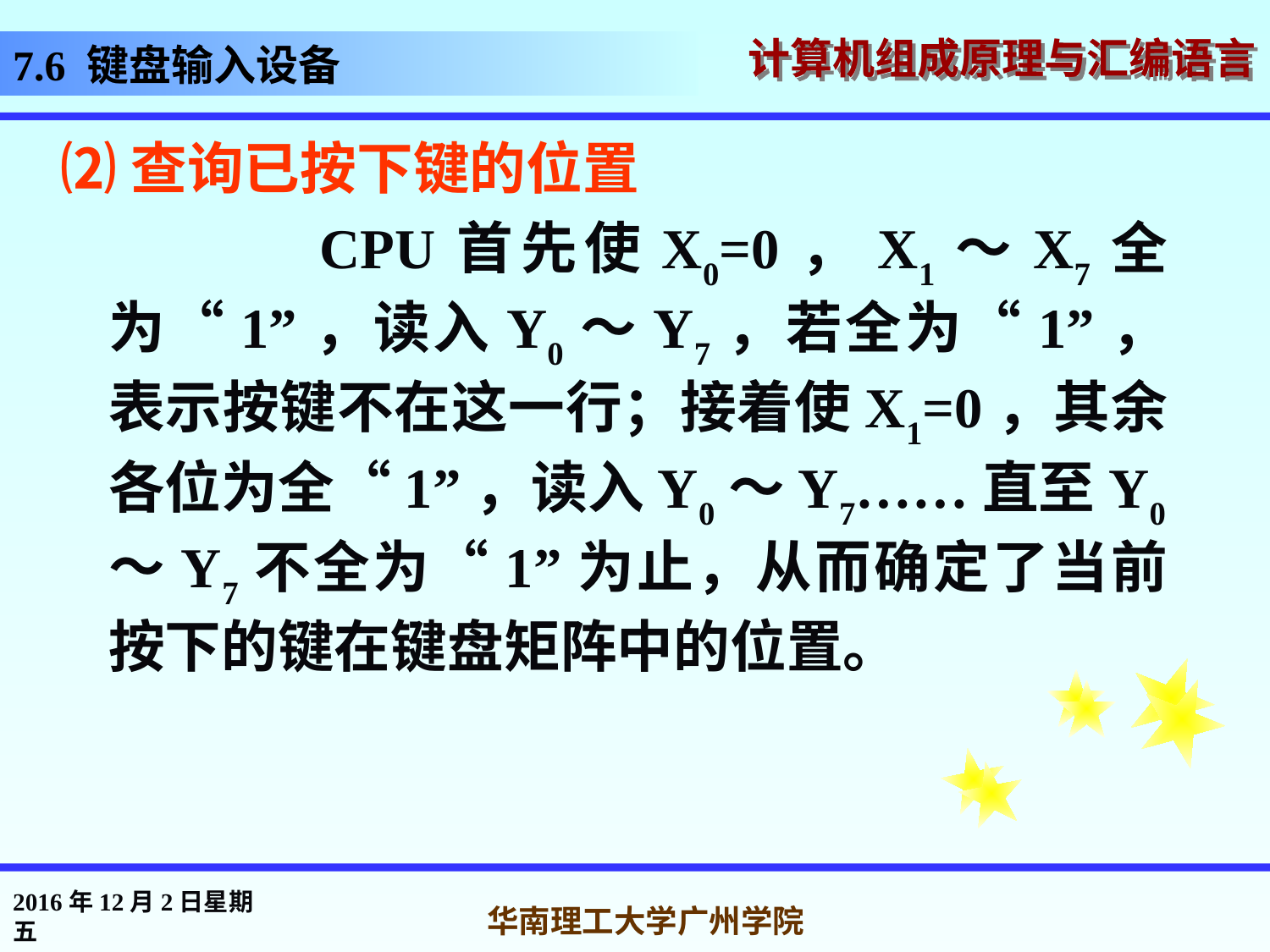

# 7.6 键盘输入设备
⑵查询已按下键的位置
            CPU首先使X0=0，X1～X7全为“1”，读入Y0～Y7，若全为“1”，表示按键不在这一行；接着使X1=0，其余各位为全“1”，读入Y0～Y7……直至Y0～Y7不全为“1”为止，从而确定了当前按下的键在键盘矩阵中的位置。
2016年12月2日星期五
华南理工大学广州学院